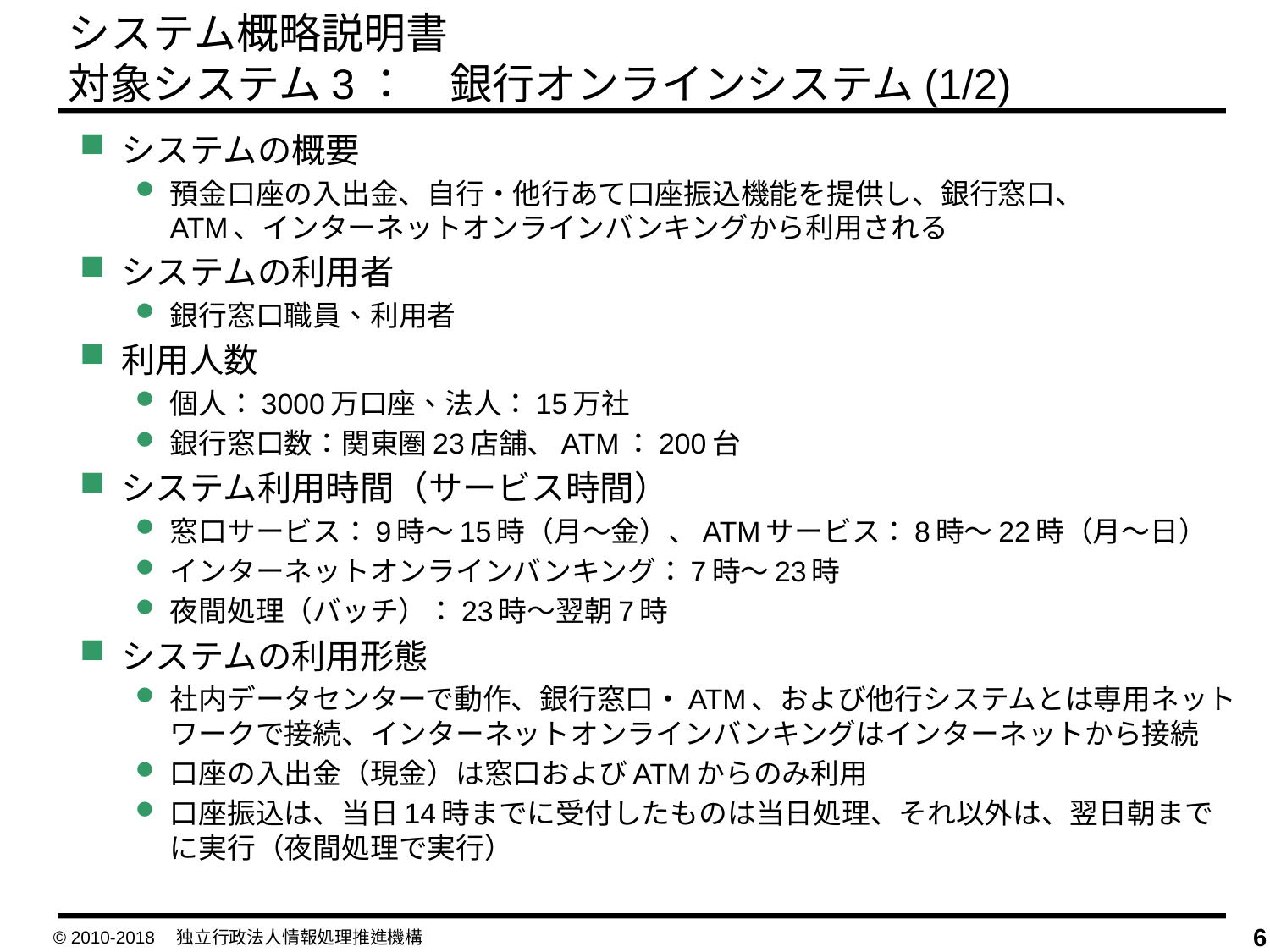

システム概略説明書
対象システム3：　銀行オンラインシステム(1/2)
システムの概要
預金口座の入出金、自行・他行あて口座振込機能を提供し、銀行窓口、
ATM、インターネットオンラインバンキングから利用される
システムの利用者
銀行窓口職員、利用者
利用人数
個人：3000万口座、法人：15万社
銀行窓口数：関東圏23店舗、ATM：200台
システム利用時間（サービス時間）
窓口サービス：9時～15時（月～金）、ATMサービス：8時～22時（月～日）
インターネットオンラインバンキング：7時～23時
夜間処理（バッチ）：23時～翌朝7時
システムの利用形態
社内データセンターで動作、銀行窓口・ATM、および他行システムとは専用ネットワークで接続、インターネットオンラインバンキングはインターネットから接続
口座の入出金（現金）は窓口およびATMからのみ利用
口座振込は、当日14時までに受付したものは当日処理、それ以外は、翌日朝までに実行（夜間処理で実行）

© 2010-2018　独立行政法人情報処理推進機構